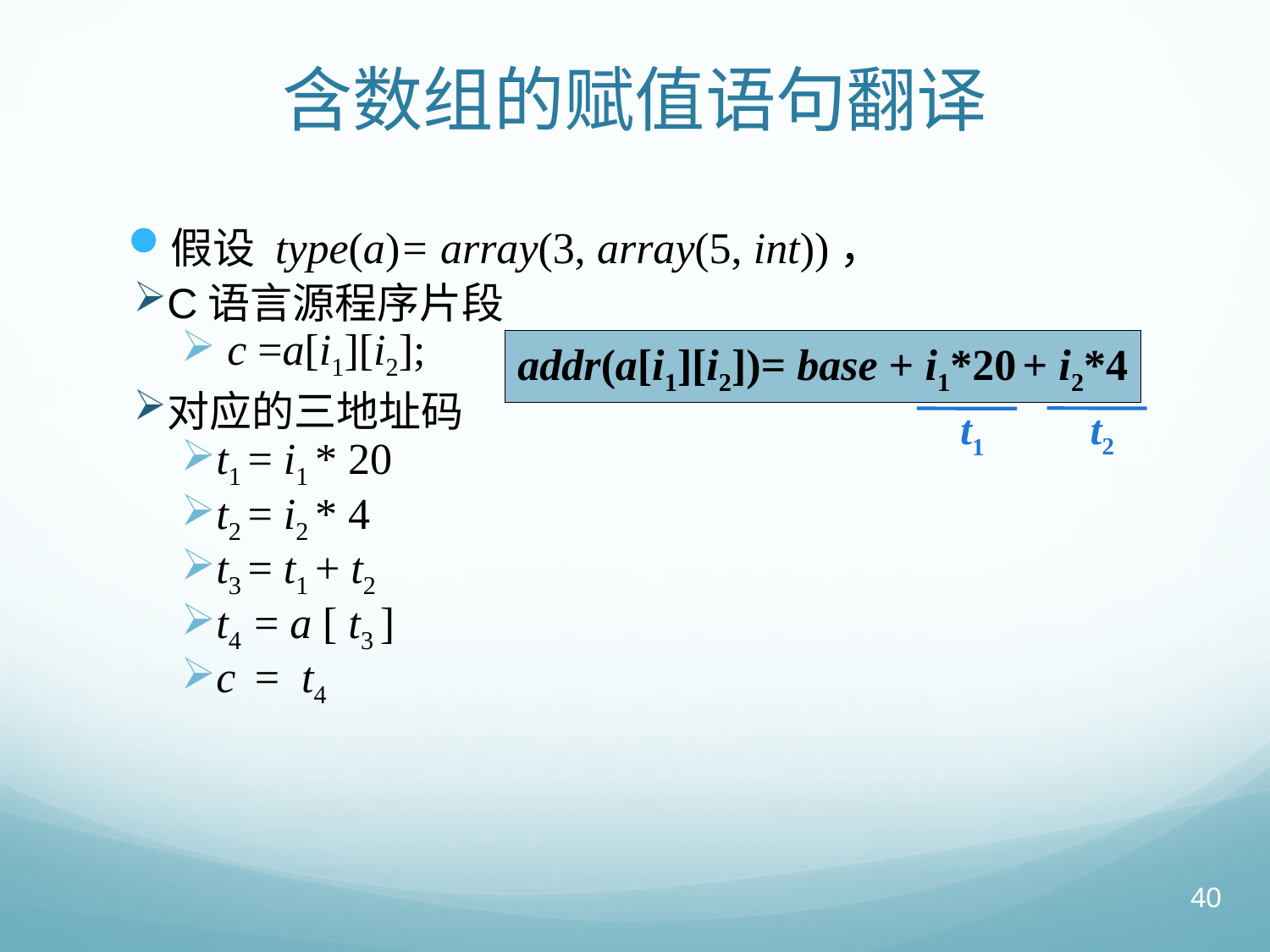

# 含数组的赋值语句翻译
假设 type(a)= array(3, array(5, int))，
C语言源程序片段
 c =a[i1][i2];
对应的三地址码
t1 = i1 * 20
t2 = i2 * 4
t3 = t1 + t2
t4  = a [ t3 ]
c   =  t4
addr(a[i1][i2])= base + i1*20 + i2*4
t2
t1
40